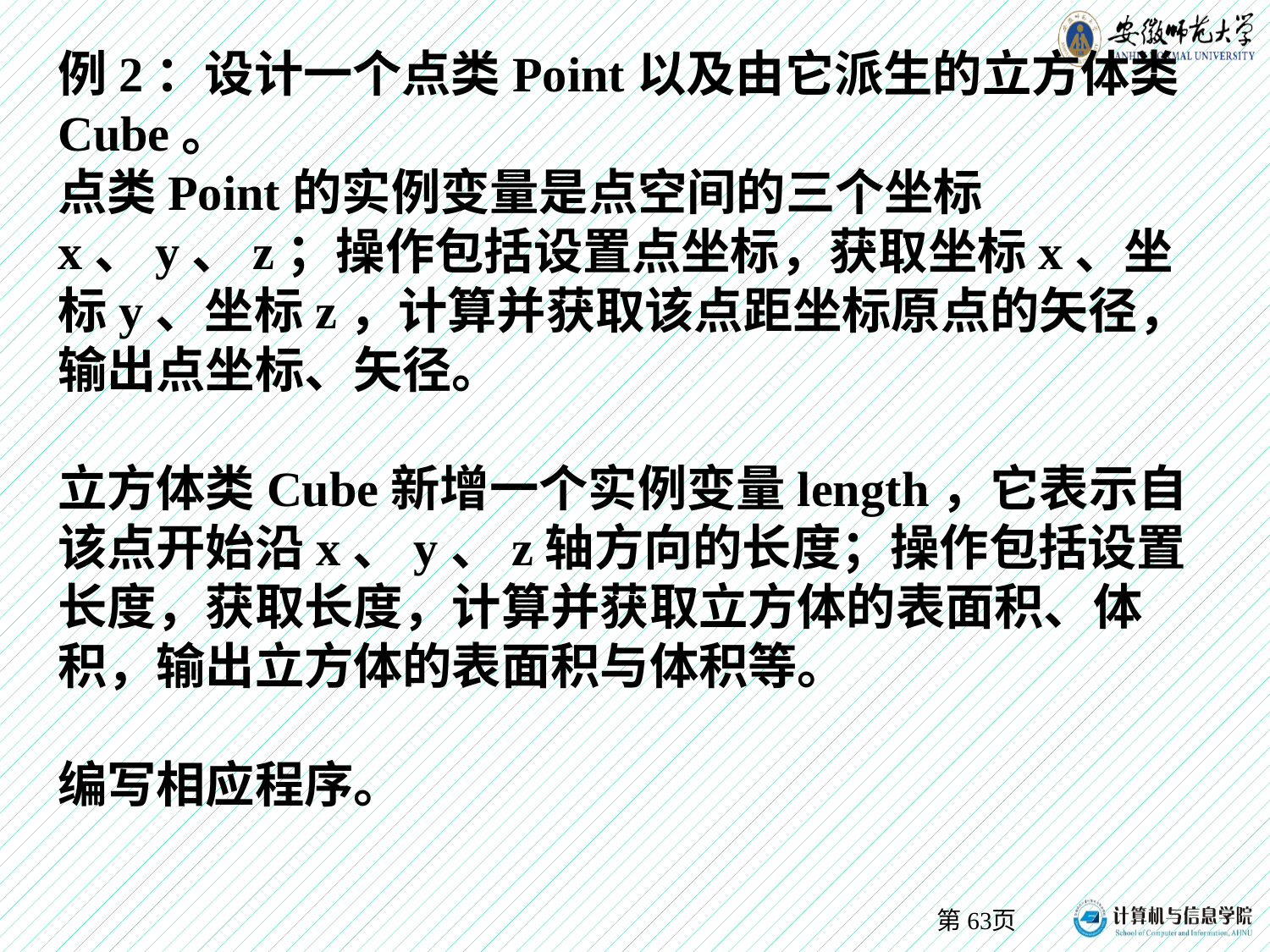

# 例2：设计一个点类Point以及由它派生的立方体类Cube。 点类Point的实例变量是点空间的三个坐标x、y、z；操作包括设置点坐标，获取坐标x、坐标y、坐标z，计算并获取该点距坐标原点的矢径，输出点坐标、矢径。 立方体类Cube新增一个实例变量length，它表示自该点开始沿x、y、z轴方向的长度；操作包括设置长度，获取长度，计算并获取立方体的表面积、体积，输出立方体的表面积与体积等。 编写相应程序。
第63页